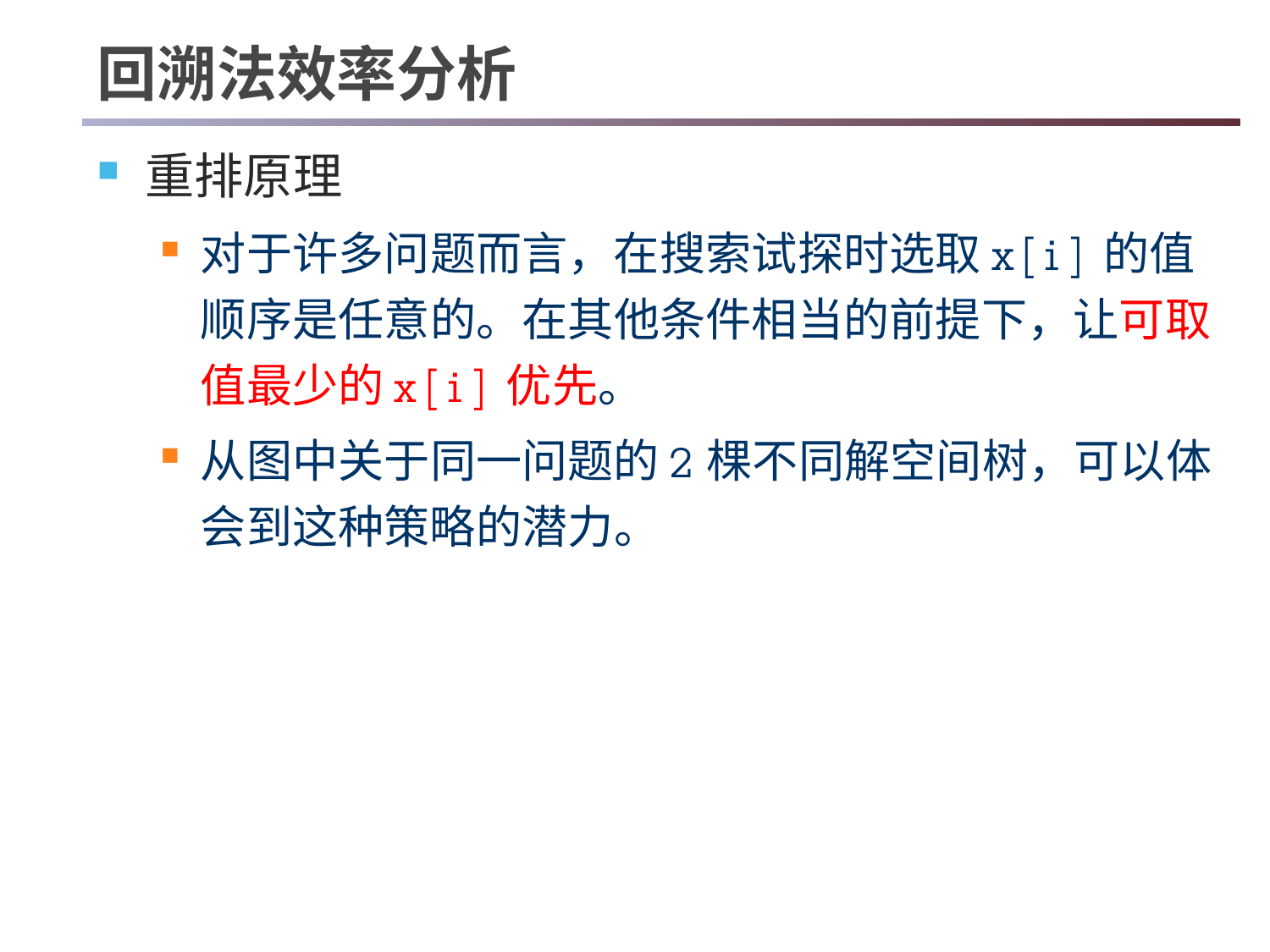

# 回溯法效率分析
重排原理
对于许多问题而言，在搜索试探时选取x[i]的值顺序是任意的。在其他条件相当的前提下，让可取值最少的x[i]优先。
从图中关于同一问题的2棵不同解空间树，可以体会到这种策略的潜力。